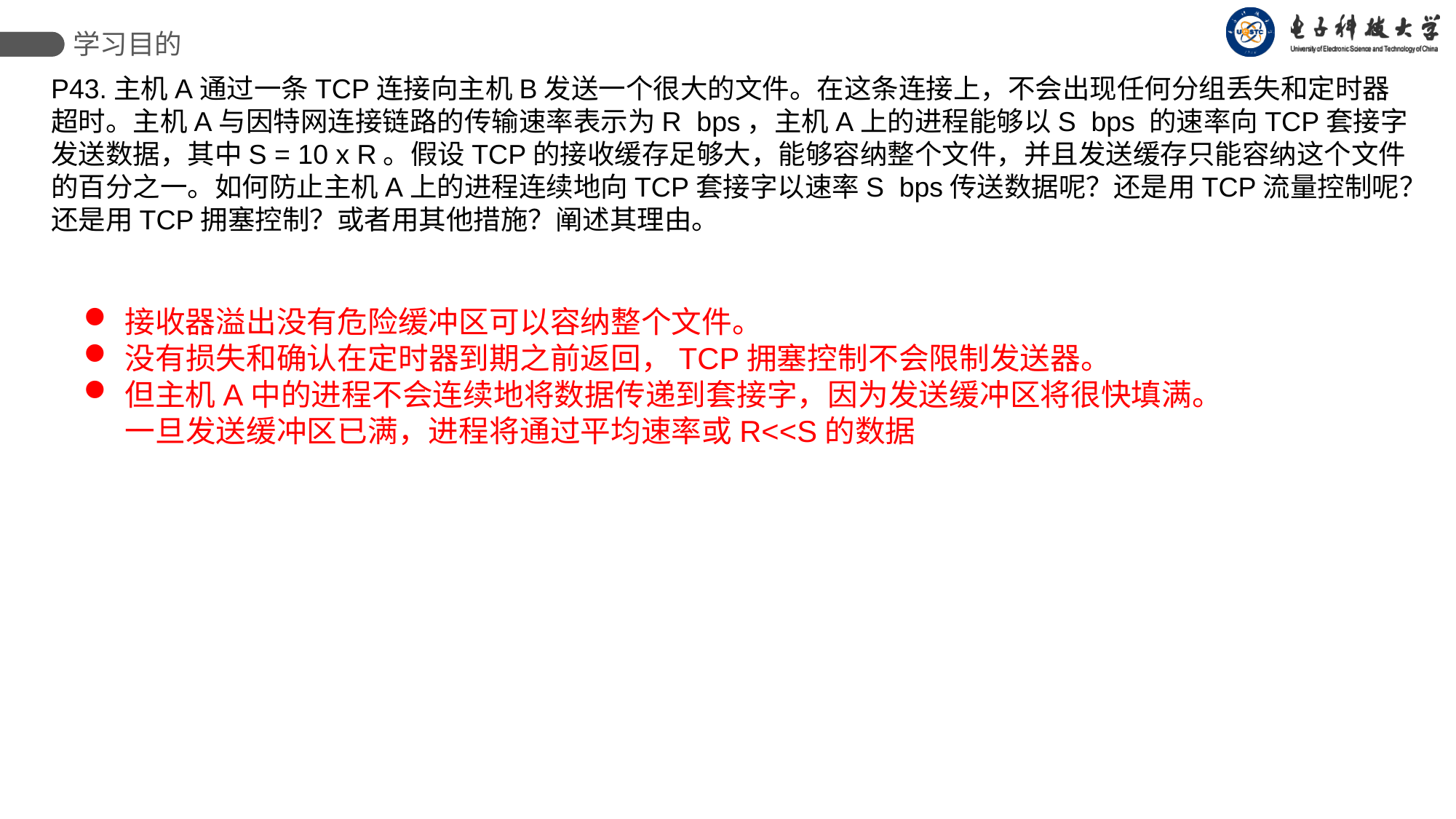

学习目的
P43.主机A通过一条TCP连接向主机B发送一个很大的文件。在这条连接上，不会出现任何分组丢失和定时器超时。主机A与因特网连接链路的传输速率表示为R  bps，主机A上的进程能够以S  bps 的速率向TCP套接字发送数据，其中S = 10 x R。假设TCP的接收缓存足够大，能够容纳整个文件，并且发送缓存只能容纳这个文件的百分之一。如何防止主机A上的进程连续地向TCP套接字以速率S  bps传送数据呢？还是用TCP流量控制呢？还是用TCP拥塞控制？或者用其他措施？阐述其理由。
接收器溢出没有危险缓冲区可以容纳整个文件。
没有损失和确认在定时器到期之前返回，TCP拥塞控制不会限制发送器。
但主机A中的进程不会连续地将数据传递到套接字，因为发送缓冲区将很快填满。一旦发送缓冲区已满，进程将通过平均速率或R<<S的数据